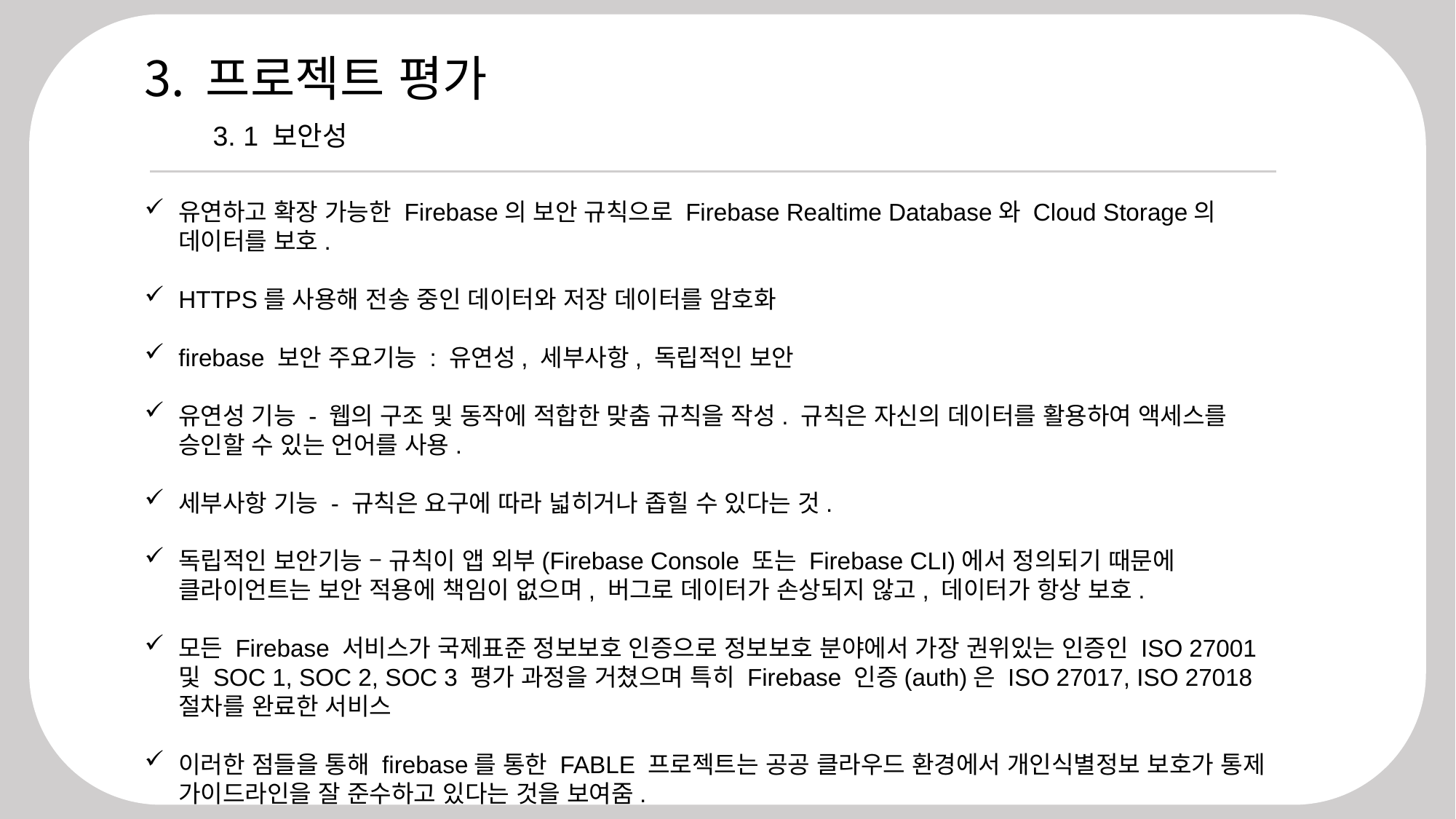

프로젝트 평가

3. 1 보안성
유연하고 확장 가능한 Firebase의 보안 규칙으로 Firebase Realtime Database와 Cloud Storage의 데이터를 보호.

HTTPS를 사용해 전송 중인 데이터와 저장 데이터를 암호화

firebase 보안 주요기능 : 유연성, 세부사항, 독립적인 보안

유연성 기능 - 웹의 구조 및 동작에 적합한 맞춤 규칙을 작성. 규칙은 자신의 데이터를 활용하여 액세스를 승인할 수 있는 언어를 사용.

세부사항 기능 - 규칙은 요구에 따라 넓히거나 좁힐 수 있다는 것.

독립적인 보안기능 – 규칙이 앱 외부(Firebase Console 또는 Firebase CLI)에서 정의되기 때문에 클라이언트는 보안 적용에 책임이 없으며, 버그로 데이터가 손상되지 않고, 데이터가 항상 보호.

모든 Firebase 서비스가 국제표준 정보보호 인증으로 정보보호 분야에서 가장 권위있는 인증인 ISO 27001 및 SOC 1, SOC 2, SOC 3 평가 과정을 거쳤으며 특히 Firebase 인증(auth)은 ISO 27017, ISO 27018 절차를 완료한 서비스

이러한 점들을 통해 firebase를 통한 FABLE 프로젝트는 공공 클라우드 환경에서 개인식별정보 보호가 통제 가이드라인을 잘 준수하고 있다는 것을 보여줌.